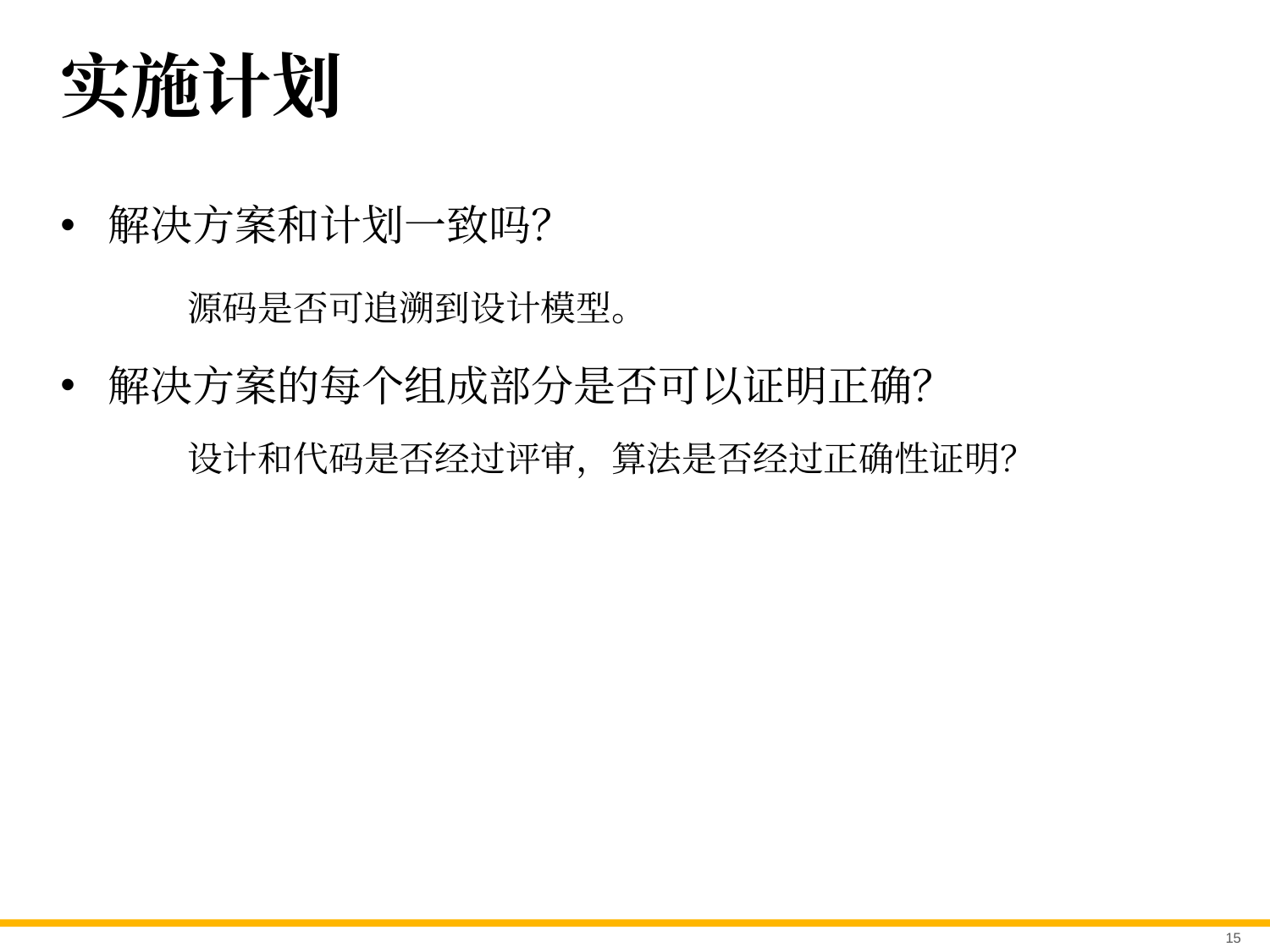

# 实施计划
解决方案和计划一致吗？
	源码是否可追溯到设计模型。
解决方案的每个组成部分是否可以证明正确？
	设计和代码是否经过评审，算法是否经过正确性证明？

15